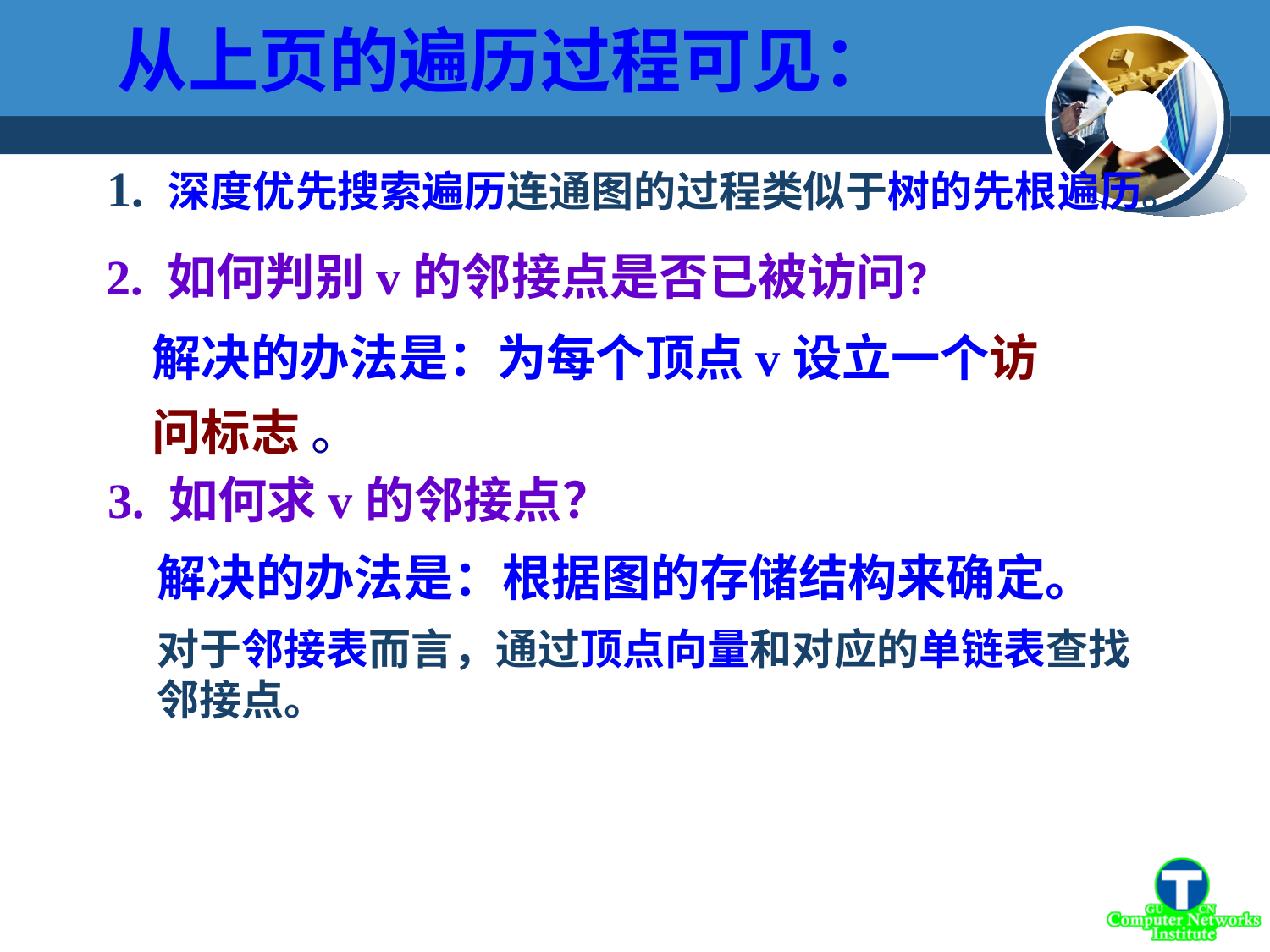

从上页的遍历过程可见：
1. 深度优先搜索遍历连通图的过程类似于树的先根遍历。
2. 如何判别v的邻接点是否已被访问？
解决的办法是：为每个顶点v设立一个访问标志 。
3. 如何求v的邻接点？
解决的办法是：根据图的存储结构来确定。
对于邻接表而言，通过顶点向量和对应的单链表查找邻接点。
62